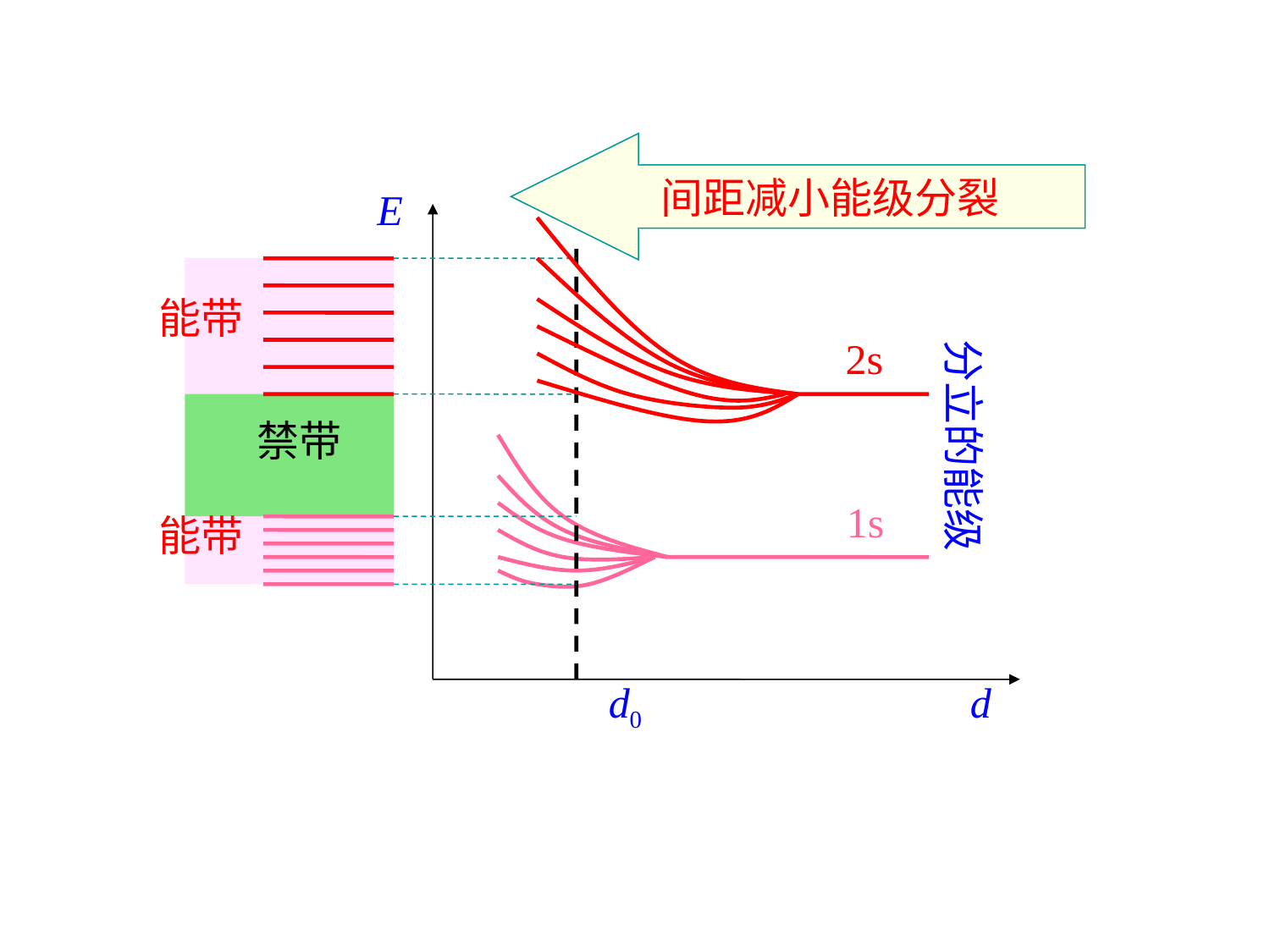

间距减小能级分裂
E

能带

2s
分立的能级

禁带

1s
能带

d0                               d